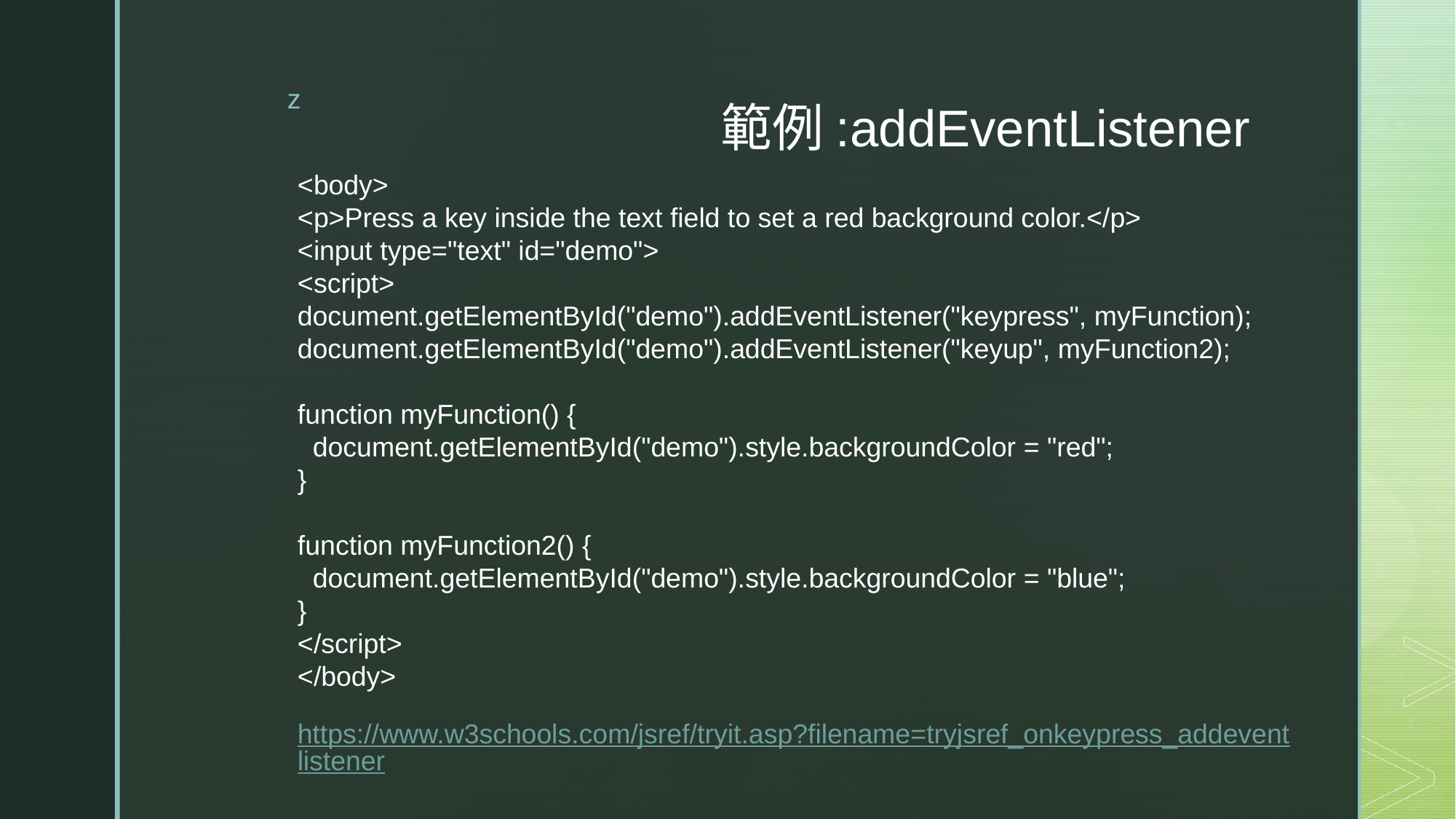

# 範例:addEventListener
<body>
<p>Press a key inside the text field to set a red background color.</p>
<input type="text" id="demo">
<script>
document.getElementById("demo").addEventListener("keypress", myFunction);
document.getElementById("demo").addEventListener("keyup", myFunction2);

function myFunction() {
  document.getElementById("demo").style.backgroundColor = "red";
}

function myFunction2() {
  document.getElementById("demo").style.backgroundColor = "blue";
}
</script>
</body>
https://www.w3schools.com/jsref/tryit.asp?filename=tryjsref_onkeypress_addeventlistener